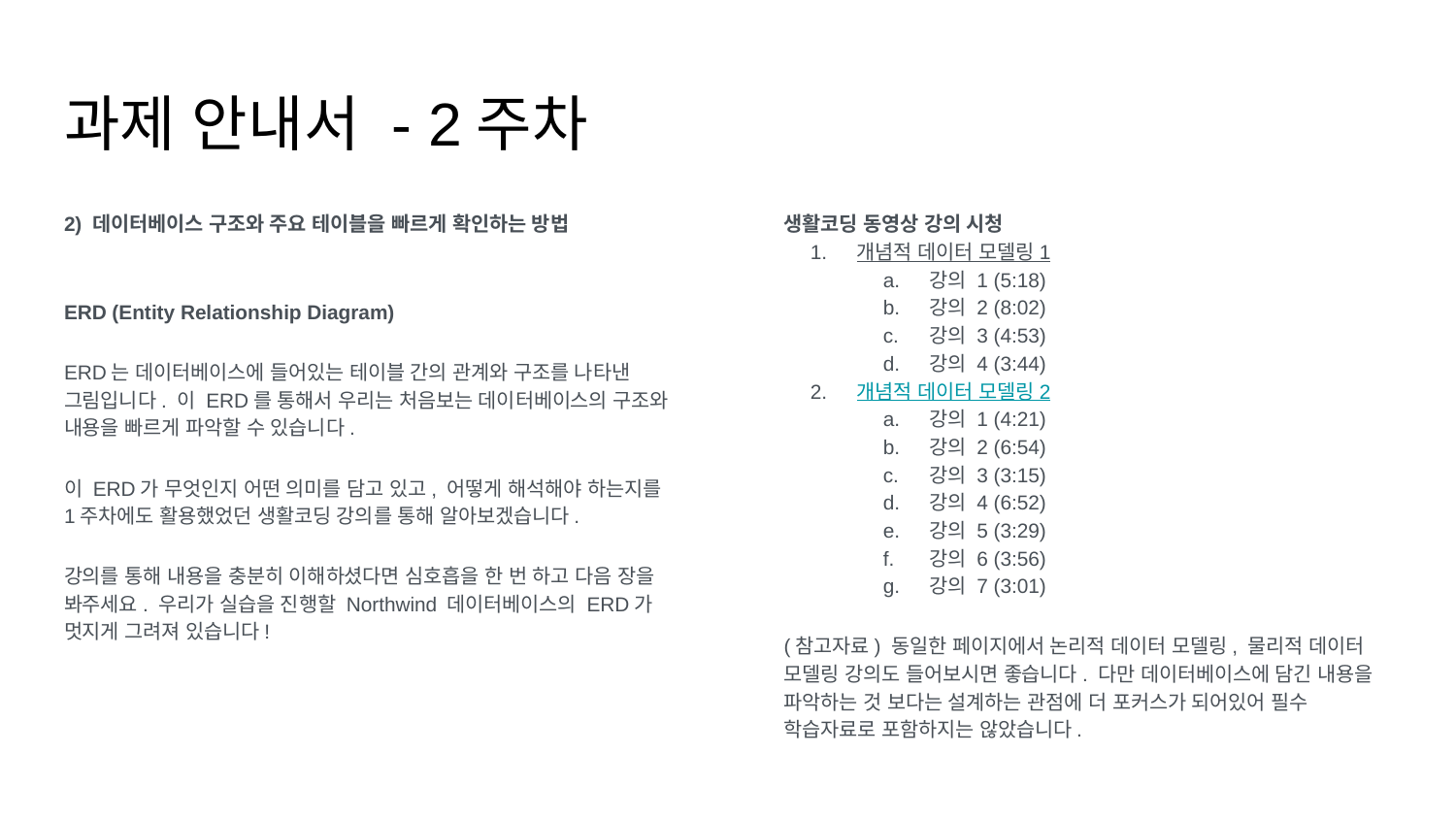

# 과제 안내서 - 2주차
2) 데이터베이스 구조와 주요 테이블을 빠르게 확인하는 방법

ERD (Entity Relationship Diagram)
ERD는 데이터베이스에 들어있는 테이블 간의 관계와 구조를 나타낸 그림입니다. 이 ERD를 통해서 우리는 처음보는 데이터베이스의 구조와 내용을 빠르게 파악할 수 있습니다.
이 ERD가 무엇인지 어떤 의미를 담고 있고, 어떻게 해석해야 하는지를 1주차에도 활용했었던 생활코딩 강의를 통해 알아보겠습니다.
강의를 통해 내용을 충분히 이해하셨다면 심호흡을 한 번 하고 다음 장을 봐주세요. 우리가 실습을 진행할 Northwind 데이터베이스의 ERD가 멋지게 그려져 있습니다!

생활코딩 동영상 강의 시청
개념적 데이터 모델링 1
강의 1 (5:18)
강의 2 (8:02)
강의 3 (4:53)
강의 4 (3:44)
개념적 데이터 모델링 2
강의 1 (4:21)
강의 2 (6:54)
강의 3 (3:15)
강의 4 (6:52)
강의 5 (3:29)
강의 6 (3:56)
강의 7 (3:01)
(참고자료) 동일한 페이지에서 논리적 데이터 모델링, 물리적 데이터 모델링 강의도 들어보시면 좋습니다. 다만 데이터베이스에 담긴 내용을 파악하는 것 보다는 설계하는 관점에 더 포커스가 되어있어 필수 학습자료로 포함하지는 않았습니다.